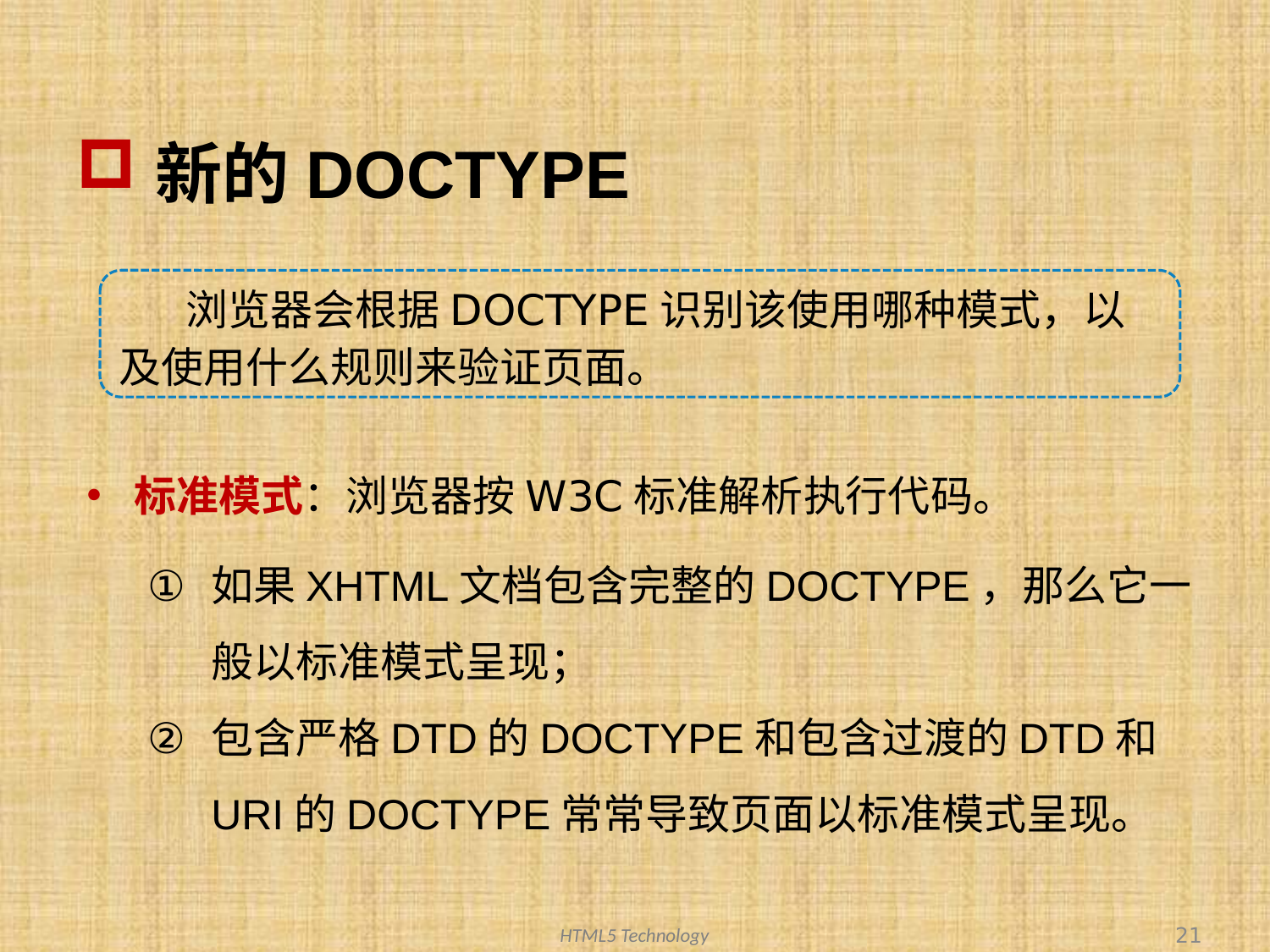

# 新的DOCTYPE
      浏览器会根据DOCTYPE识别该使用哪种模式，以及使用什么规则来验证页面。
标准模式：浏览器按W3C标准解析执行代码。
如果XHTML文档包含完整的DOCTYPE，那么它一般以标准模式呈现；
包含严格DTD的DOCTYPE和包含过渡的DTD和URI的DOCTYPE常常导致页面以标准模式呈现。
21
HTML5 Technology